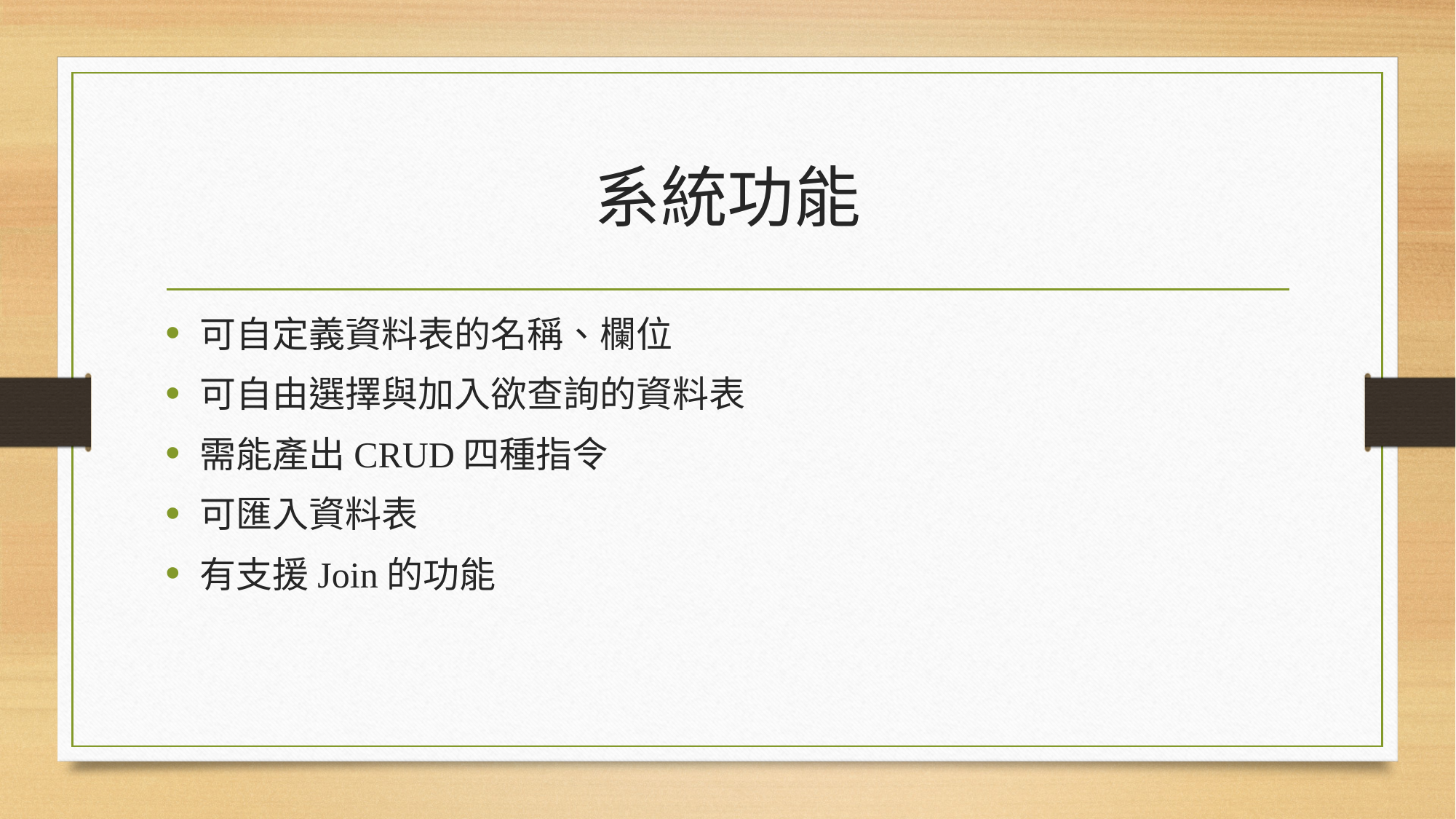

# 系統功能
可自定義資料表的名稱、欄位
可自由選擇與加入欲查詢的資料表
需能產出CRUD四種指令
可匯入資料表
有支援Join的功能